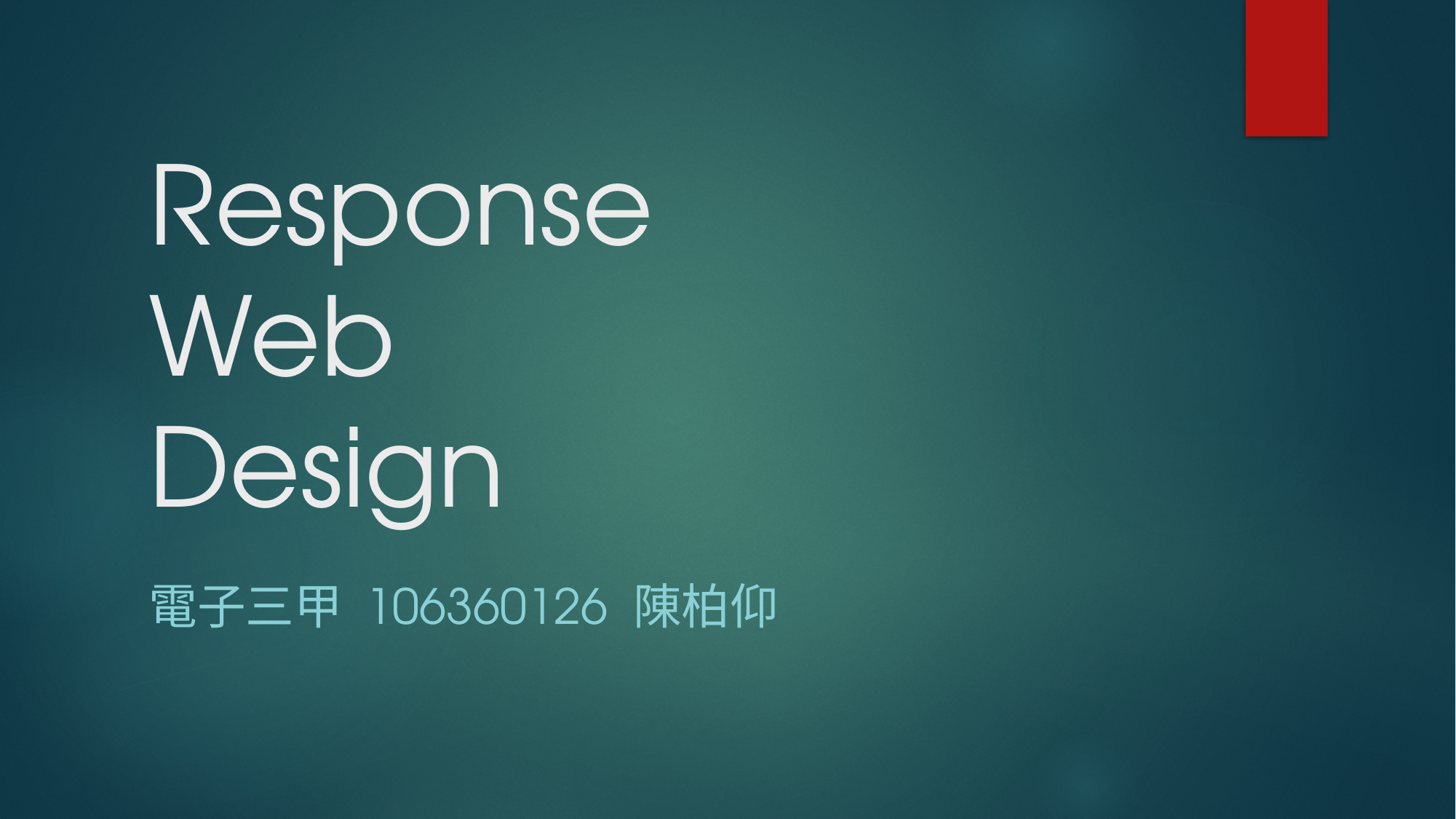

# Response Web Design
電子三甲 106360126 陳柏仰